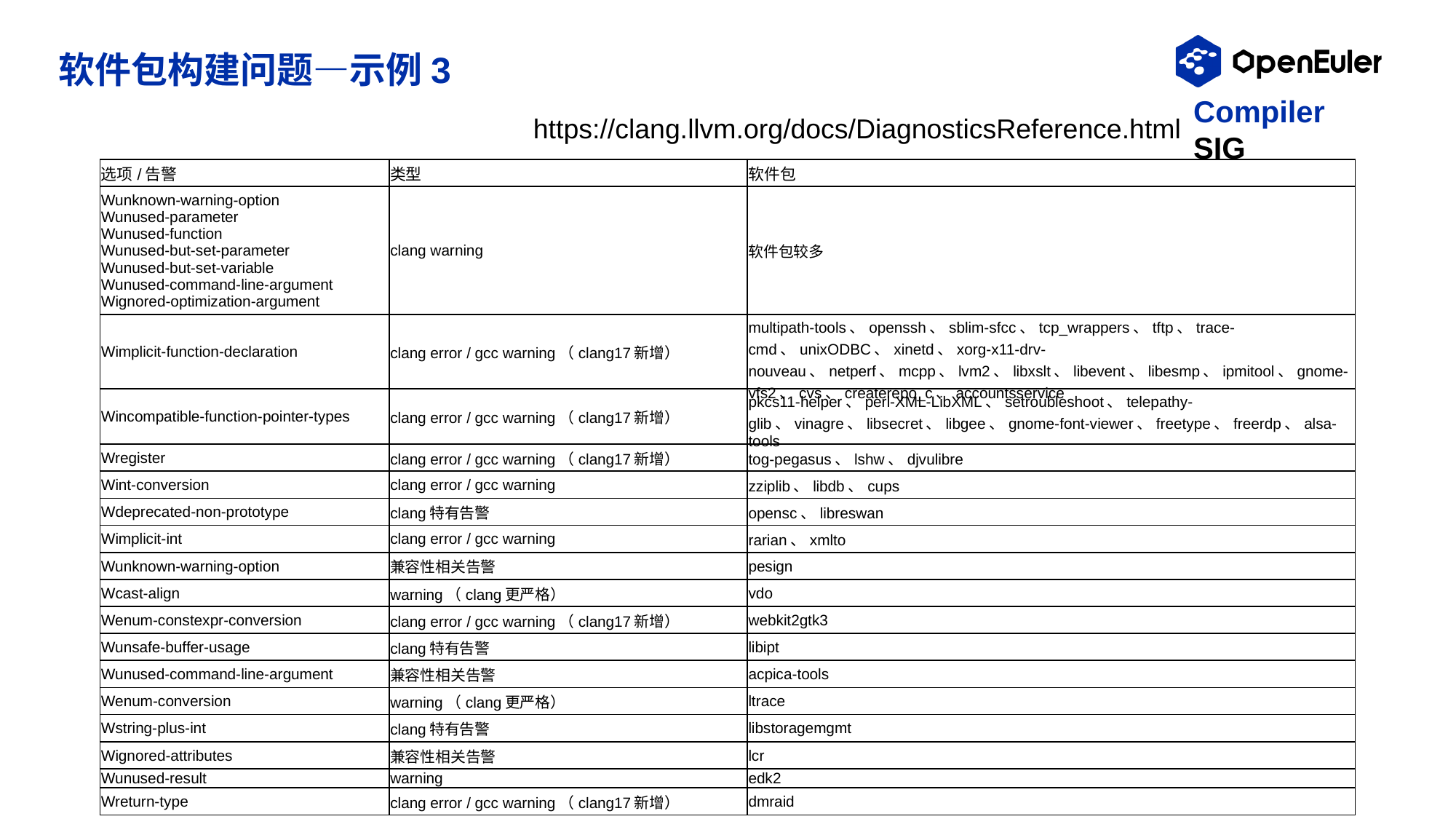

软件包构建问题—示例3
https://clang.llvm.org/docs/DiagnosticsReference.html

| 选项/告警 | 类型 | 软件包 |
| --- | --- | --- |
| Wunknown-warning-option Wunused-parameter Wunused-function Wunused-but-set-parameter Wunused-but-set-variable Wunused-command-line-argument Wignored-optimization-argument | clang warning | 软件包较多 |
| Wimplicit-function-declaration | clang error / gcc warning（clang17新增） | multipath-tools、openssh、sblim-sfcc、tcp\_wrappers、tftp、trace-cmd、unixODBC、xinetd、xorg-x11-drv-nouveau、netperf、mcpp、lvm2、libxslt、libevent、libesmp、ipmitool、gnome-vfs2、cvs、createrepo\_c、accountsservice |
| Wincompatible-function-pointer-types | clang error / gcc warning（clang17新增） | pkcs11-helper、perl-XML-LibXML、setroubleshoot、telepathy-glib、vinagre、libsecret、libgee、gnome-font-viewer、freetype、freerdp、alsa-tools |
| Wregister | clang error / gcc warning（clang17新增） | tog-pegasus、lshw、djvulibre |
| Wint-conversion | clang error / gcc warning | zziplib、libdb、cups |
| Wdeprecated-non-prototype | clang特有告警 | opensc、libreswan |
| Wimplicit-int | clang error / gcc warning | rarian、xmlto |
| Wunknown-warning-option | 兼容性相关告警 | pesign |
| Wcast-align | warning（clang更严格） | vdo |
| Wenum-constexpr-conversion | clang error / gcc warning（clang17新增） | webkit2gtk3 |
| Wunsafe-buffer-usage | clang特有告警 | libipt |
| Wunused-command-line-argument | 兼容性相关告警 | acpica-tools |
| Wenum-conversion | warning（clang更严格） | ltrace |
| Wstring-plus-int | clang特有告警 | libstoragemgmt |
| Wignored-attributes | 兼容性相关告警 | lcr |
| Wunused-result | warning | edk2 |
| Wreturn-type | clang error / gcc warning（clang17新增） | dmraid |